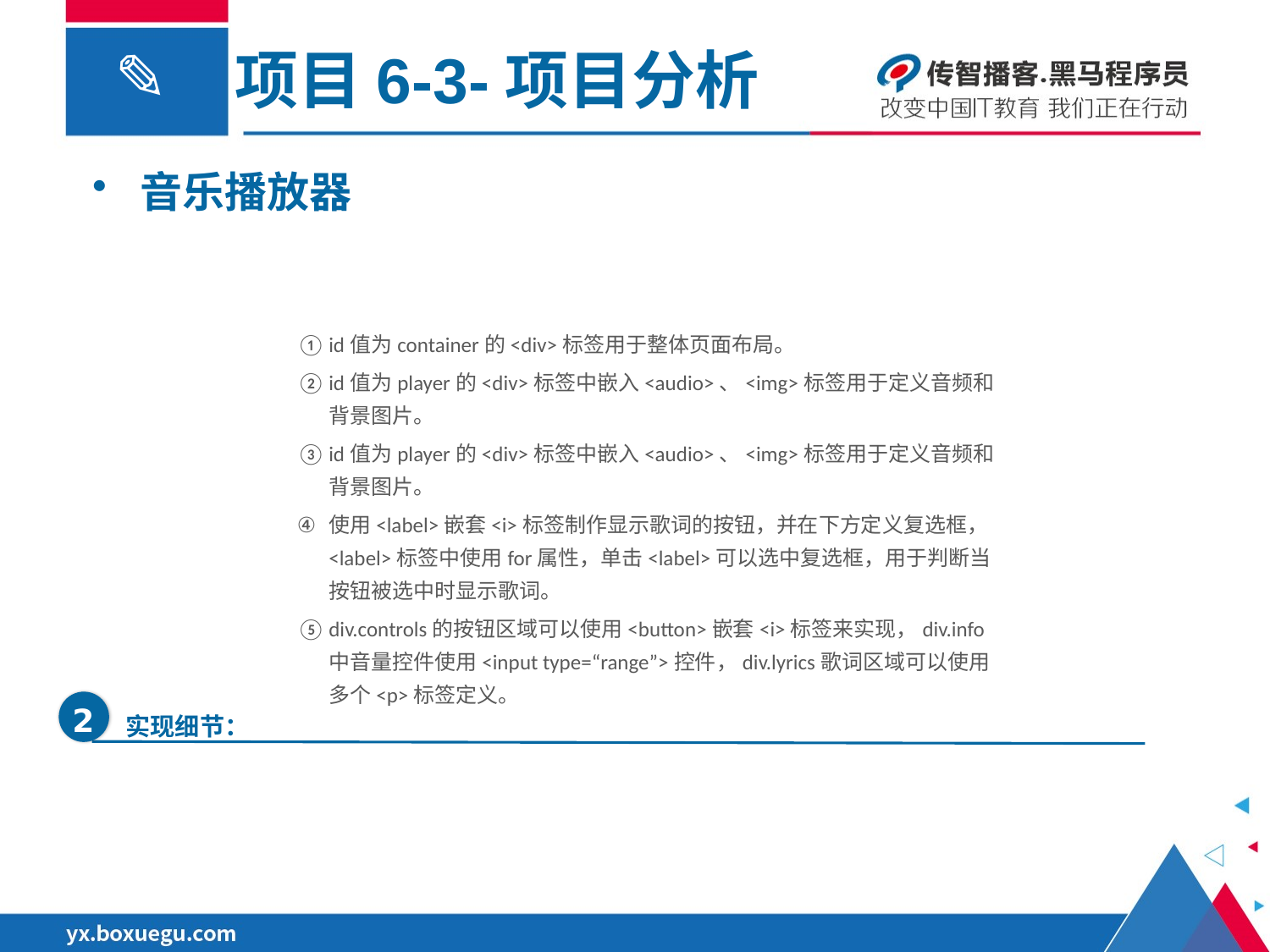

项目6-3-项目分析
音乐播放器

id值为container的<div>标签用于整体页面布局。
id值为player的<div>标签中嵌入<audio>、<img>标签用于定义音频和背景图片。
id值为player的<div>标签中嵌入<audio>、<img>标签用于定义音频和背景图片。
使用<label>嵌套<i>标签制作显示歌词的按钮，并在下方定义复选框，<label>标签中使用for属性，单击<label>可以选中复选框，用于判断当按钮被选中时显示歌词。
div.controls的按钮区域可以使用<button>嵌套<i>标签来实现，div.info中音量控件使用<input type=“range”>控件，div.lyrics歌词区域可以使用多个<p>标签定义。

2
实现细节：